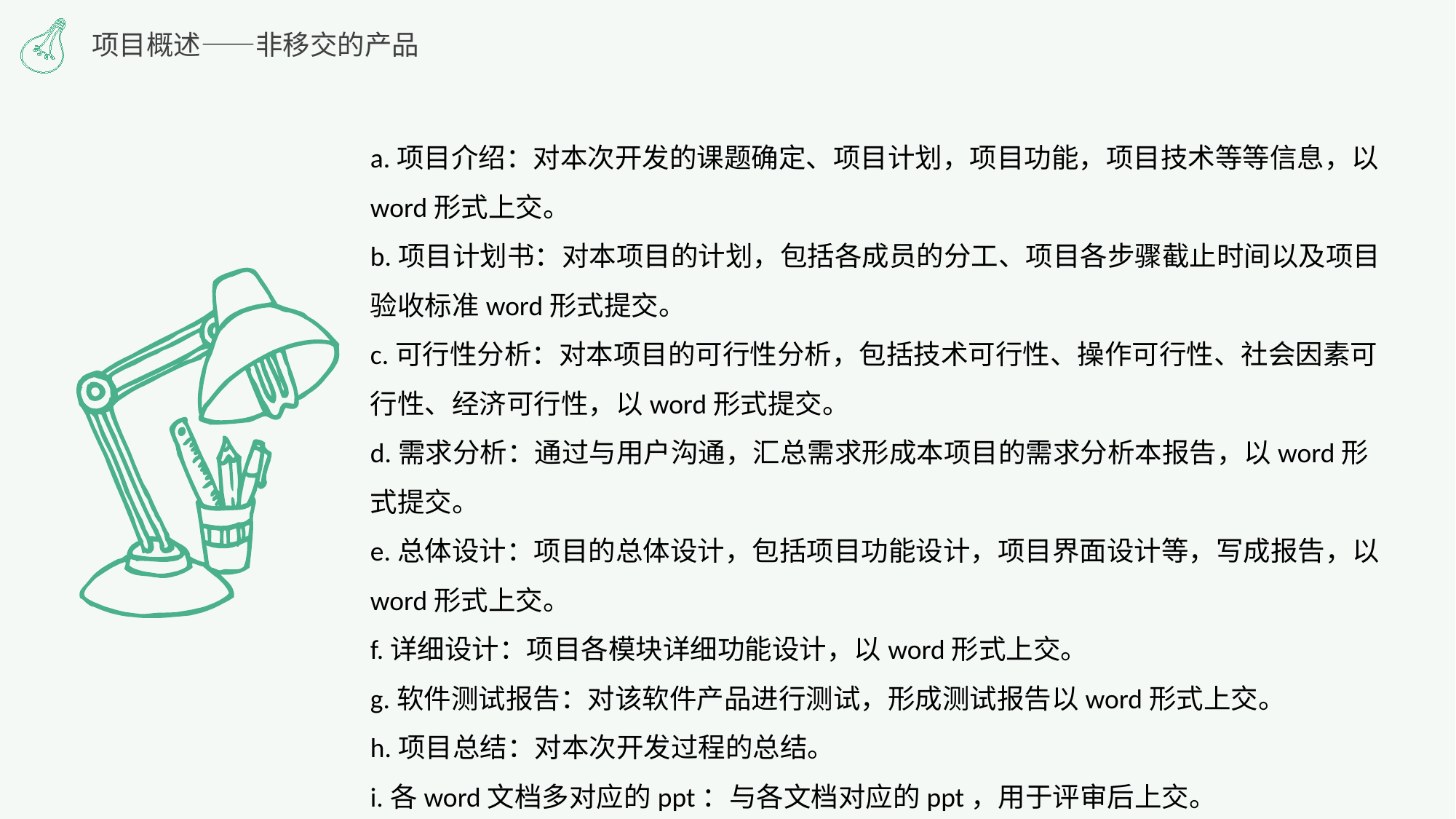

项目概述——非移交的产品
a.项目介绍：对本次开发的课题确定、项目计划，项目功能，项目技术等等信息，以word形式上交。
b.项目计划书：对本项目的计划，包括各成员的分工、项目各步骤截止时间以及项目验收标准word形式提交。
c.可行性分析：对本项目的可行性分析，包括技术可行性、操作可行性、社会因素可行性、经济可行性，以word形式提交。
d.需求分析：通过与用户沟通，汇总需求形成本项目的需求分析本报告，以word形式提交。
e.总体设计：项目的总体设计，包括项目功能设计，项目界面设计等，写成报告，以word形式上交。
f.详细设计：项目各模块详细功能设计，以word形式上交。
g.软件测试报告：对该软件产品进行测试，形成测试报告以word形式上交。
h.项目总结：对本次开发过程的总结。
i.各word文档多对应的ppt：与各文档对应的ppt，用于评审后上交。